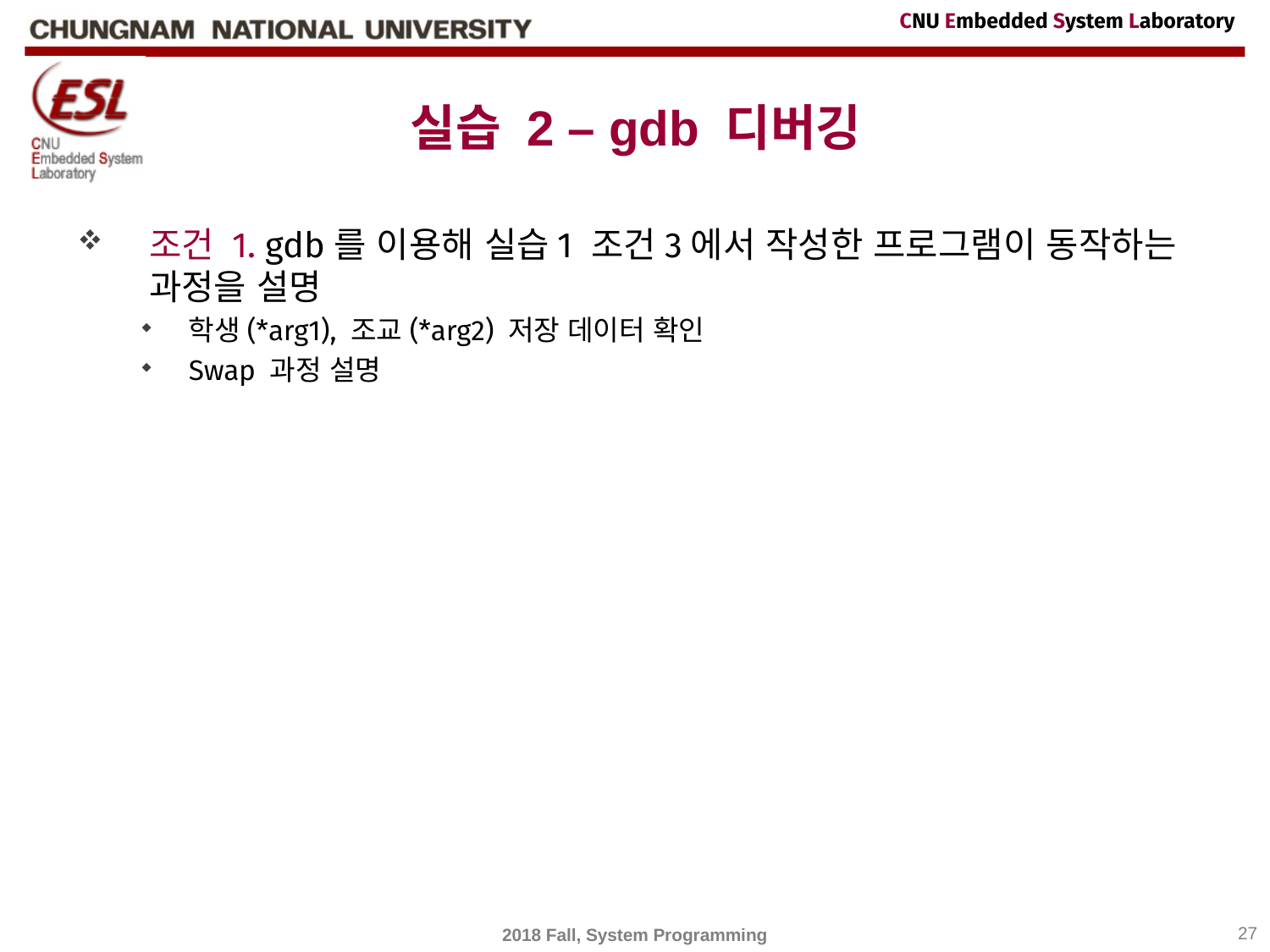

# 실습 2 – gdb 디버깅
조건 1. gdb를 이용해 실습1 조건3에서 작성한 프로그램이 동작하는 과정을 설명
학생(*arg1), 조교(*arg2) 저장 데이터 확인
Swap 과정 설명
2018 Fall, System Programming
27